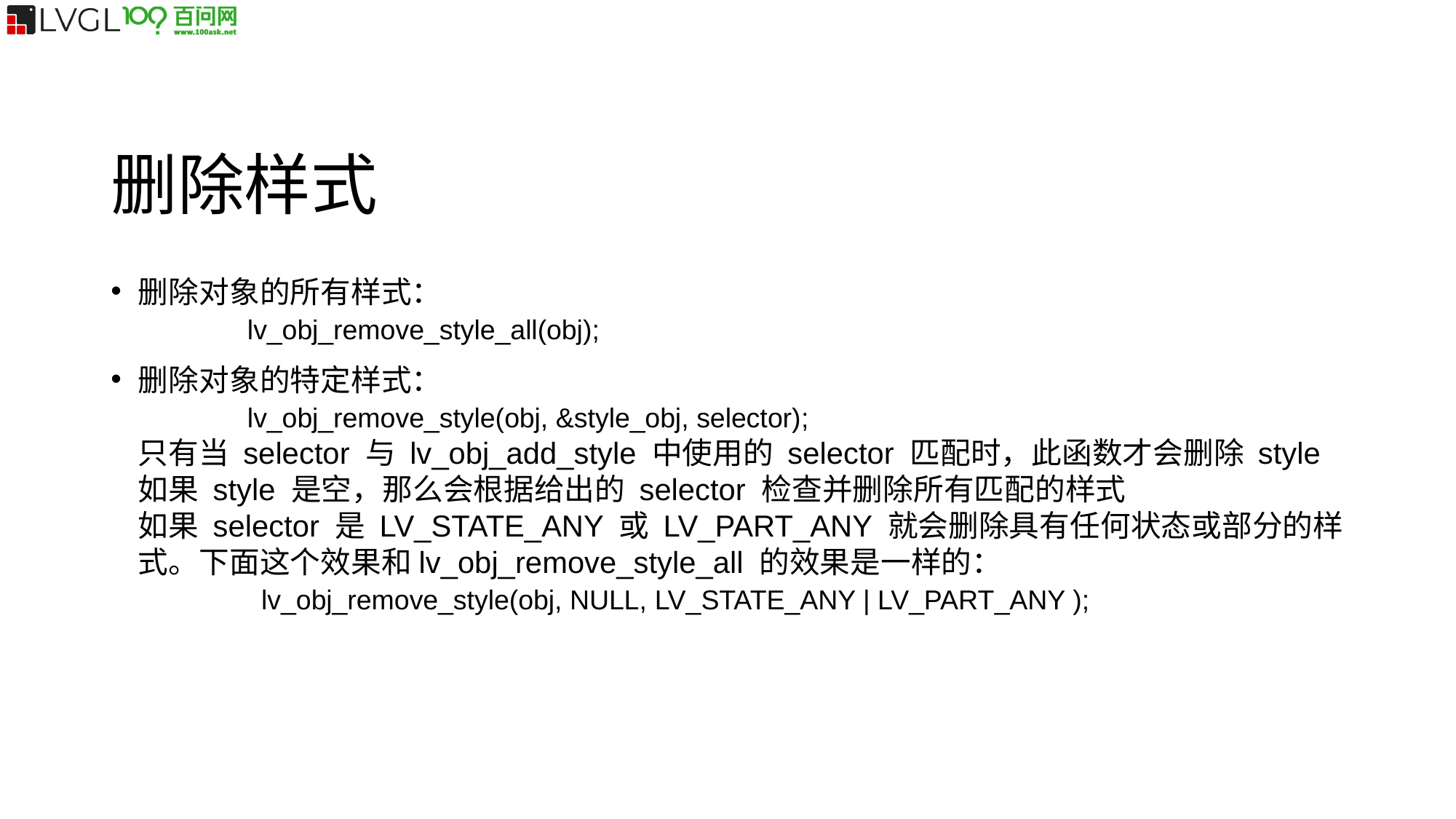

删除样式
删除对象的所有样式：
	lv_obj_remove_style_all(obj);
删除对象的特定样式：
	lv_obj_remove_style(obj, &style_obj, selector);
只有当 selector 与 lv_obj_add_style 中使用的 selector 匹配时，此函数才会删除 style
如果 style 是空，那么会根据给出的 selector 检查并删除所有匹配的样式
如果 selector 是 LV_STATE_ANY 或 LV_PART_ANY 就会删除具有任何状态或部分的样式。下面这个效果和lv_obj_remove_style_all 的效果是一样的：
	 lv_obj_remove_style(obj, NULL, LV_STATE_ANY | LV_PART_ANY );